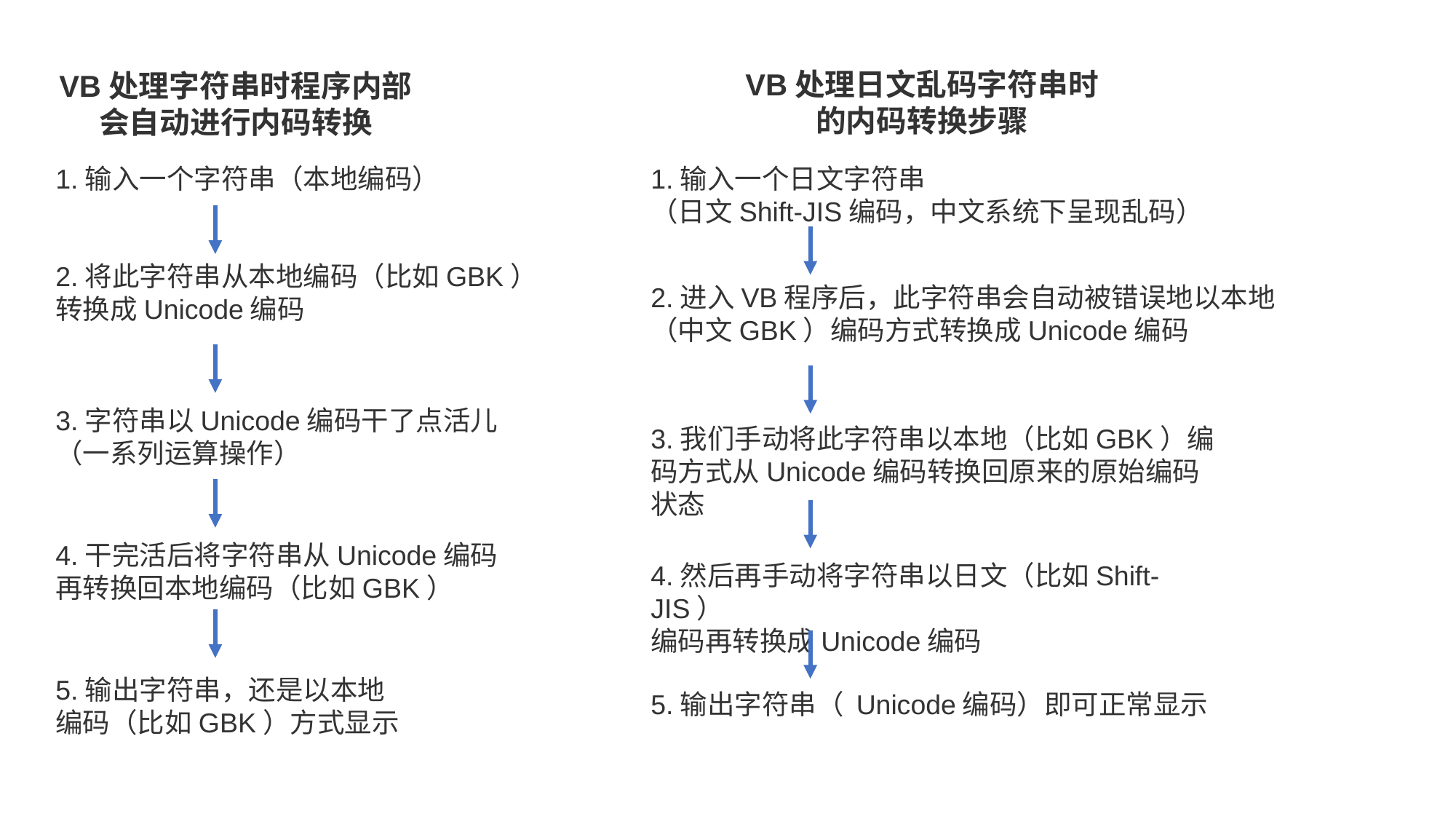

VB处理日文乱码字符串时
的内码转换步骤
VB处理字符串时程序内部
会自动进行内码转换
1.输入一个字符串（本地编码）
1.输入一个日文字符串
（日文Shift-JIS编码，中文系统下呈现乱码）
2.将此字符串从本地编码（比如GBK）
转换成Unicode编码
2.进入VB程序后，此字符串会自动被错误地以本地
（中文GBK）编码方式转换成Unicode编码
3.字符串以Unicode编码干了点活儿
（一系列运算操作）
3.我们手动将此字符串以本地（比如GBK）编码方式从Unicode编码转换回原来的原始编码状态
4.干完活后将字符串从Unicode编码
再转换回本地编码（比如GBK）
4.然后再手动将字符串以日文（比如Shift-JIS）
编码再转换成Unicode编码
5.输出字符串，还是以本地
编码（比如GBK）方式显示
5.输出字符串（ Unicode编码）即可正常显示